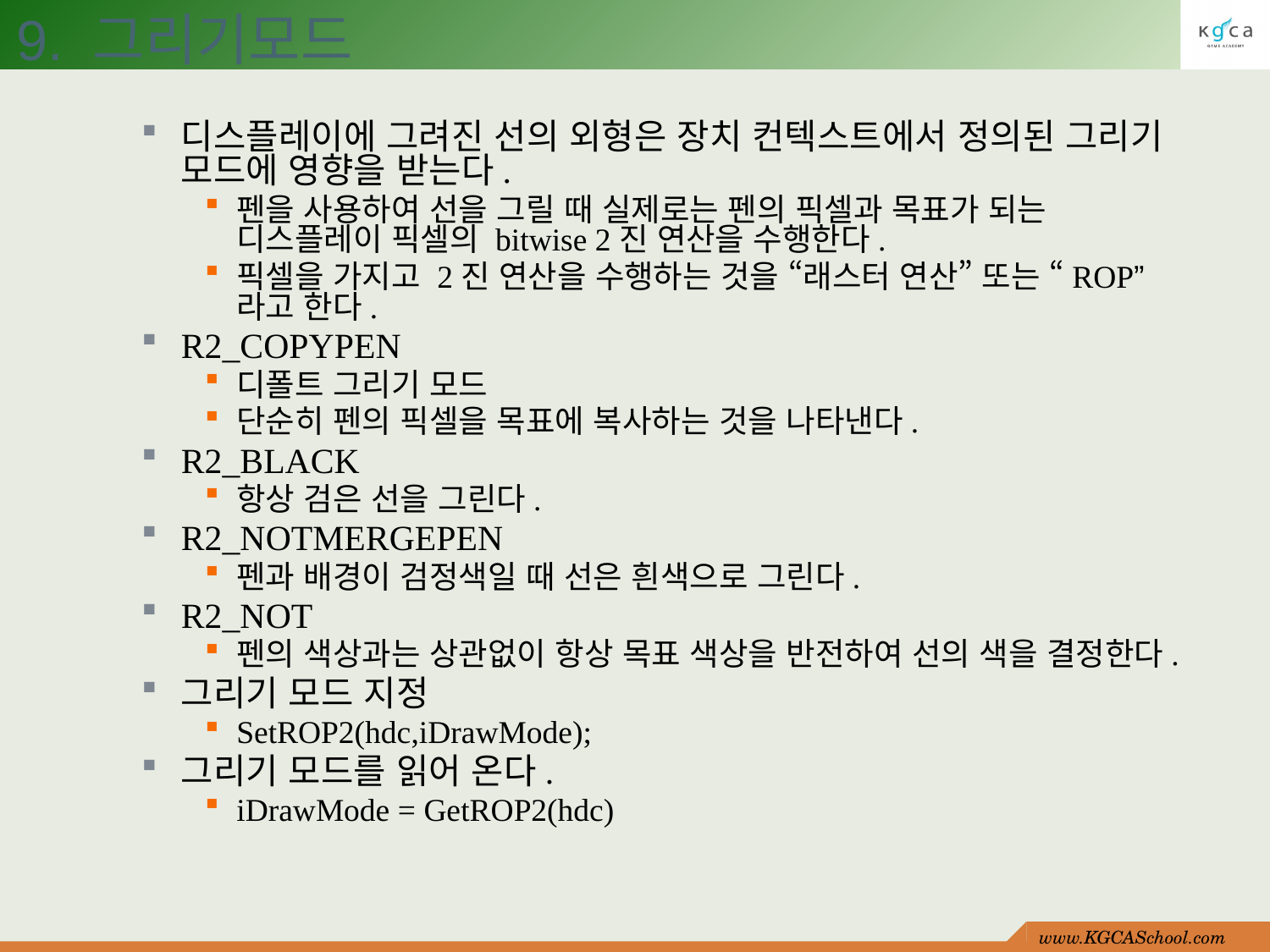

9. 그리기모드
디스플레이에 그려진 선의 외형은 장치 컨텍스트에서 정의된 그리기 모드에 영향을 받는다.
펜을 사용하여 선을 그릴 때 실제로는 펜의 픽셀과 목표가 되는 디스플레이 픽셀의 bitwise 2진 연산을 수행한다.
픽셀을 가지고 2진 연산을 수행하는 것을 “래스터 연산” 또는 “ROP”라고 한다.
R2_COPYPEN
디폴트 그리기 모드
단순히 펜의 픽셀을 목표에 복사하는 것을 나타낸다.
R2_BLACK
항상 검은 선을 그린다.
R2_NOTMERGEPEN
펜과 배경이 검정색일 때 선은 흰색으로 그린다.
R2_NOT
펜의 색상과는 상관없이 항상 목표 색상을 반전하여 선의 색을 결정한다.
그리기 모드 지정
SetROP2(hdc,iDrawMode);
그리기 모드를 읽어 온다.
iDrawMode = GetROP2(hdc)